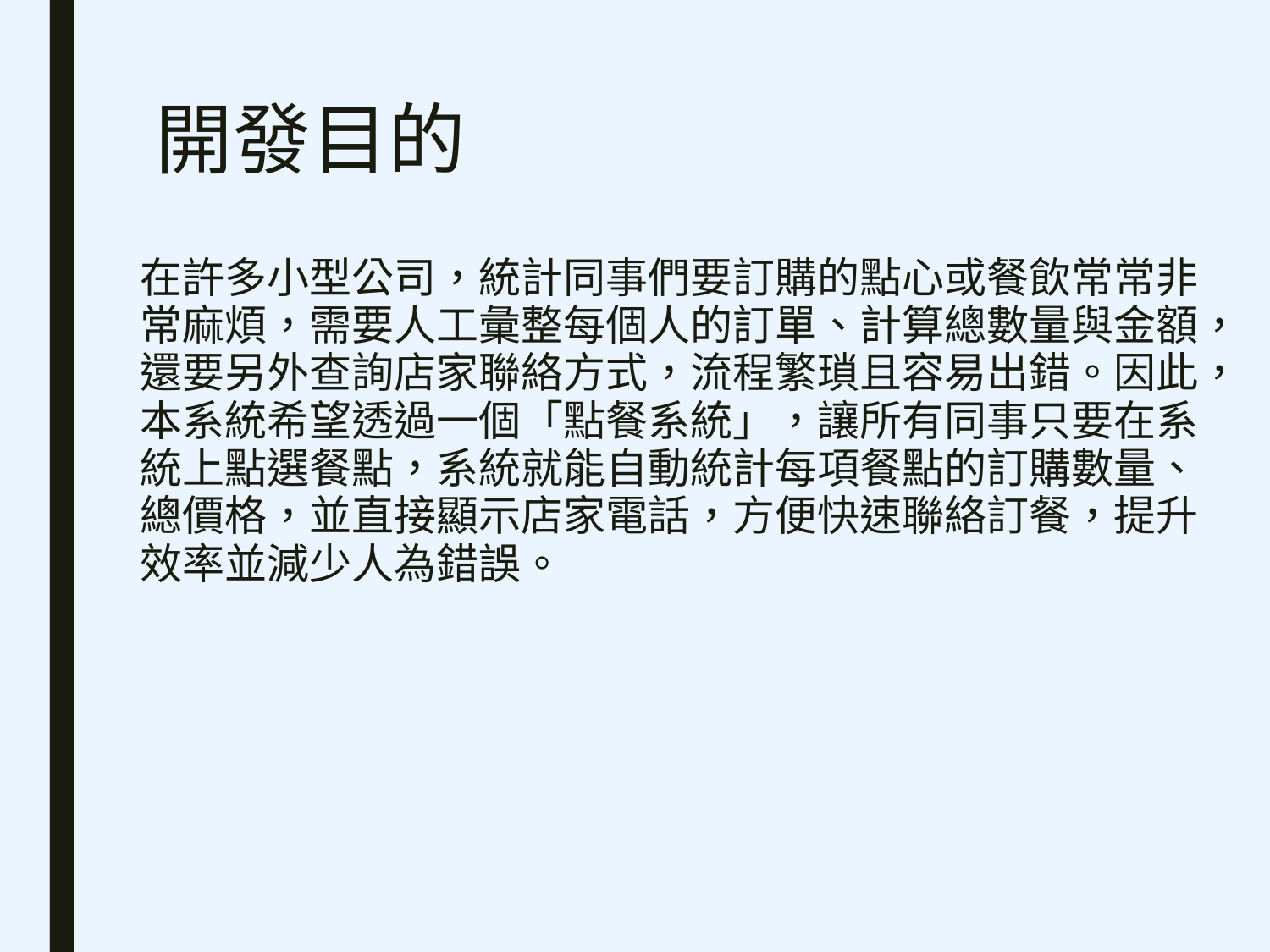

# 開發目的
在許多小型公司，統計同事們要訂購的點心或餐飲常常非常麻煩，需要人工彙整每個人的訂單、計算總數量與金額，還要另外查詢店家聯絡方式，流程繁瑣且容易出錯。因此，本系統希望透過一個「點餐系統」，讓所有同事只要在系統上點選餐點，系統就能自動統計每項餐點的訂購數量、總價格，並直接顯示店家電話，方便快速聯絡訂餐，提升效率並減少人為錯誤。